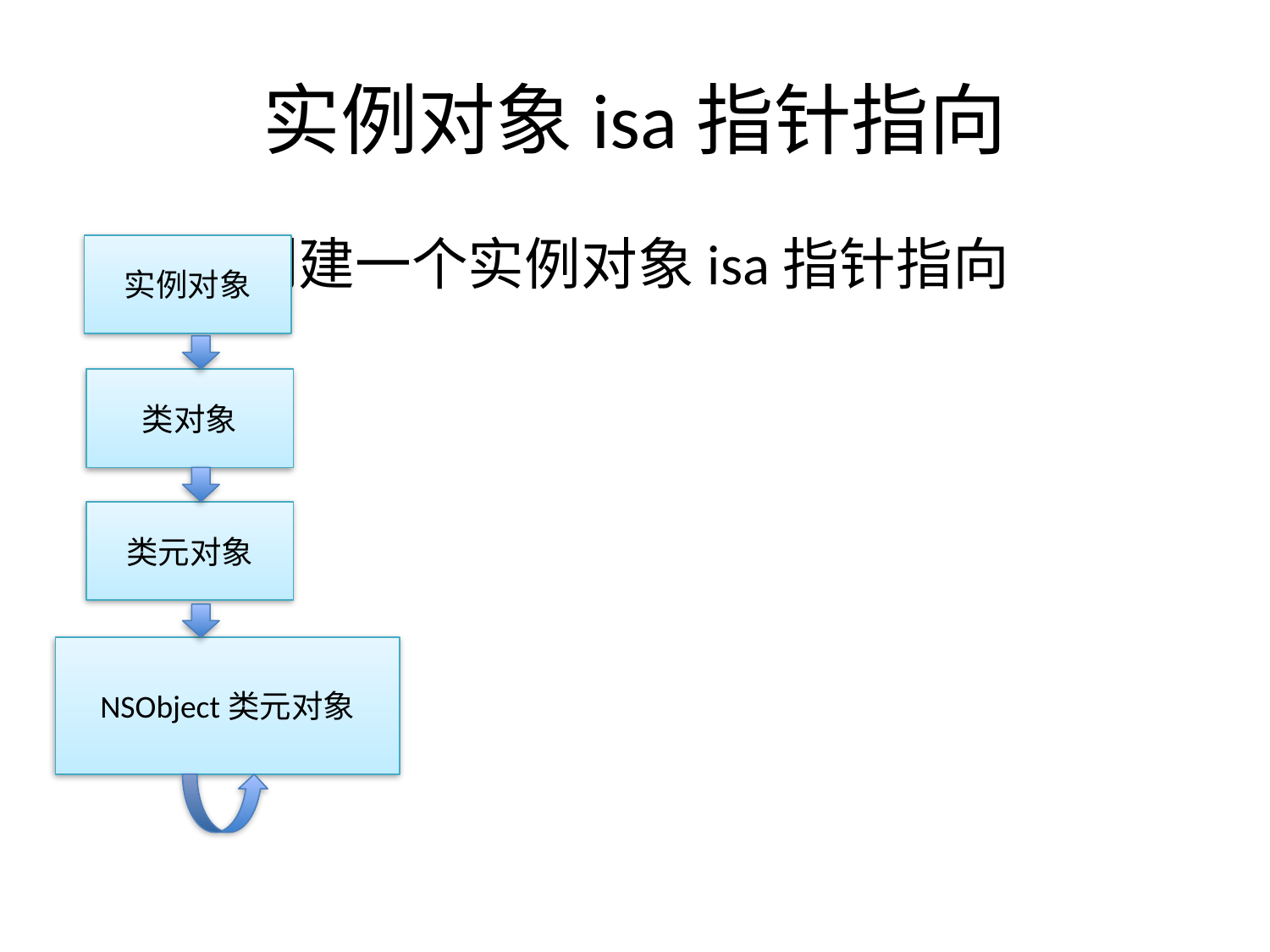

# 实例对象isa指针指向
            创建一个实例对象isa指针指向
实例对象

类对象

类元对象

NSObject类元对象